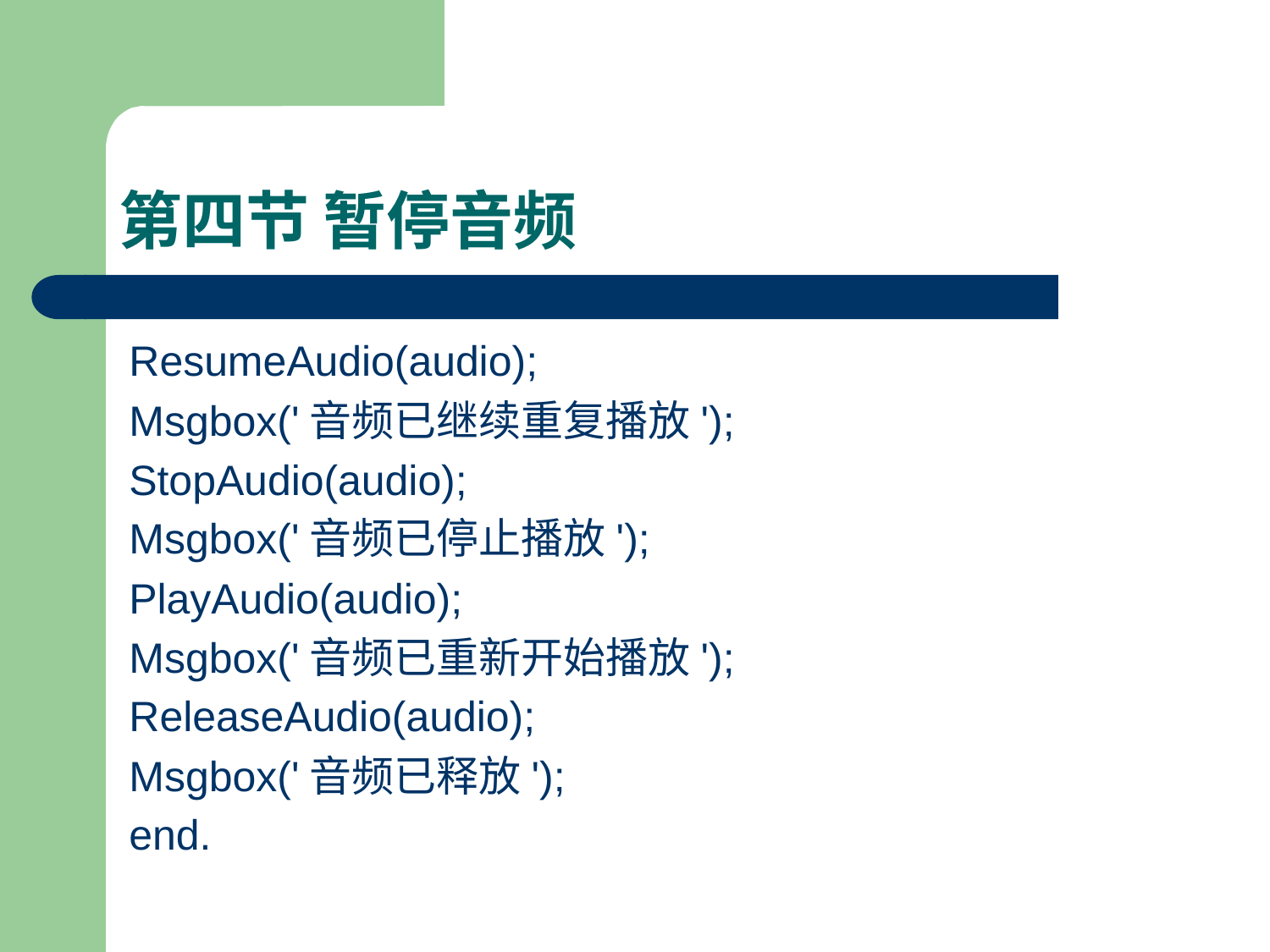

# 第四节 暂停音频
ResumeAudio(audio);
Msgbox('音频已继续重复播放');
StopAudio(audio);
Msgbox('音频已停止播放');
PlayAudio(audio);
Msgbox('音频已重新开始播放');
ReleaseAudio(audio);
Msgbox('音频已释放');
end.